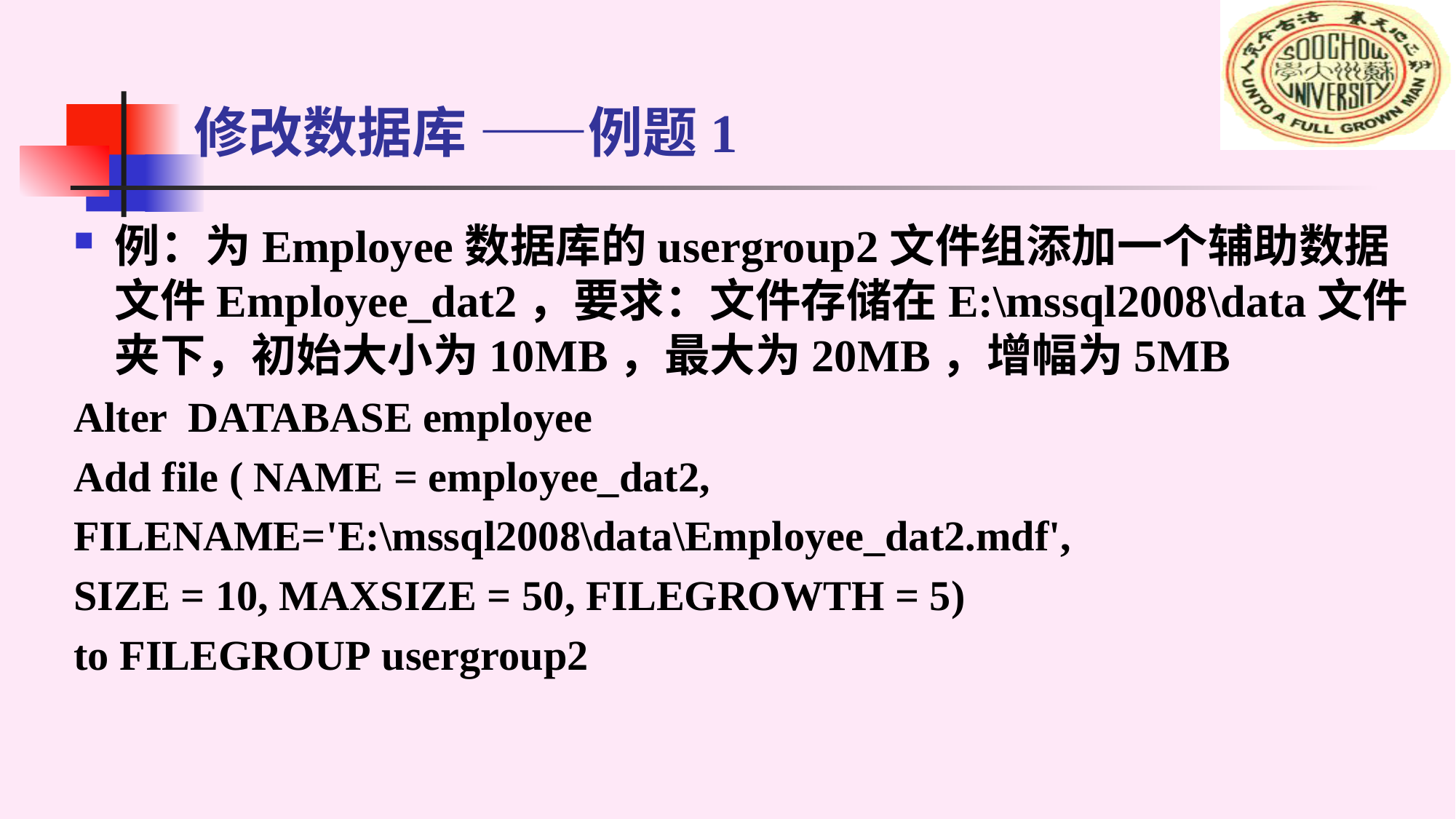

# 修改数据库 ——例题1
例：为Employee数据库的usergroup2文件组添加一个辅助数据文件Employee_dat2，要求：文件存储在E:\mssql2008\data文件夹下，初始大小为10MB，最大为20MB，增幅为5MB
Alter  DATABASE employee
Add file ( NAME = employee_dat2,
FILENAME='E:\mssql2008\data\Employee_dat2.mdf',
SIZE = 10, MAXSIZE = 50, FILEGROWTH = 5)
to FILEGROUP usergroup2